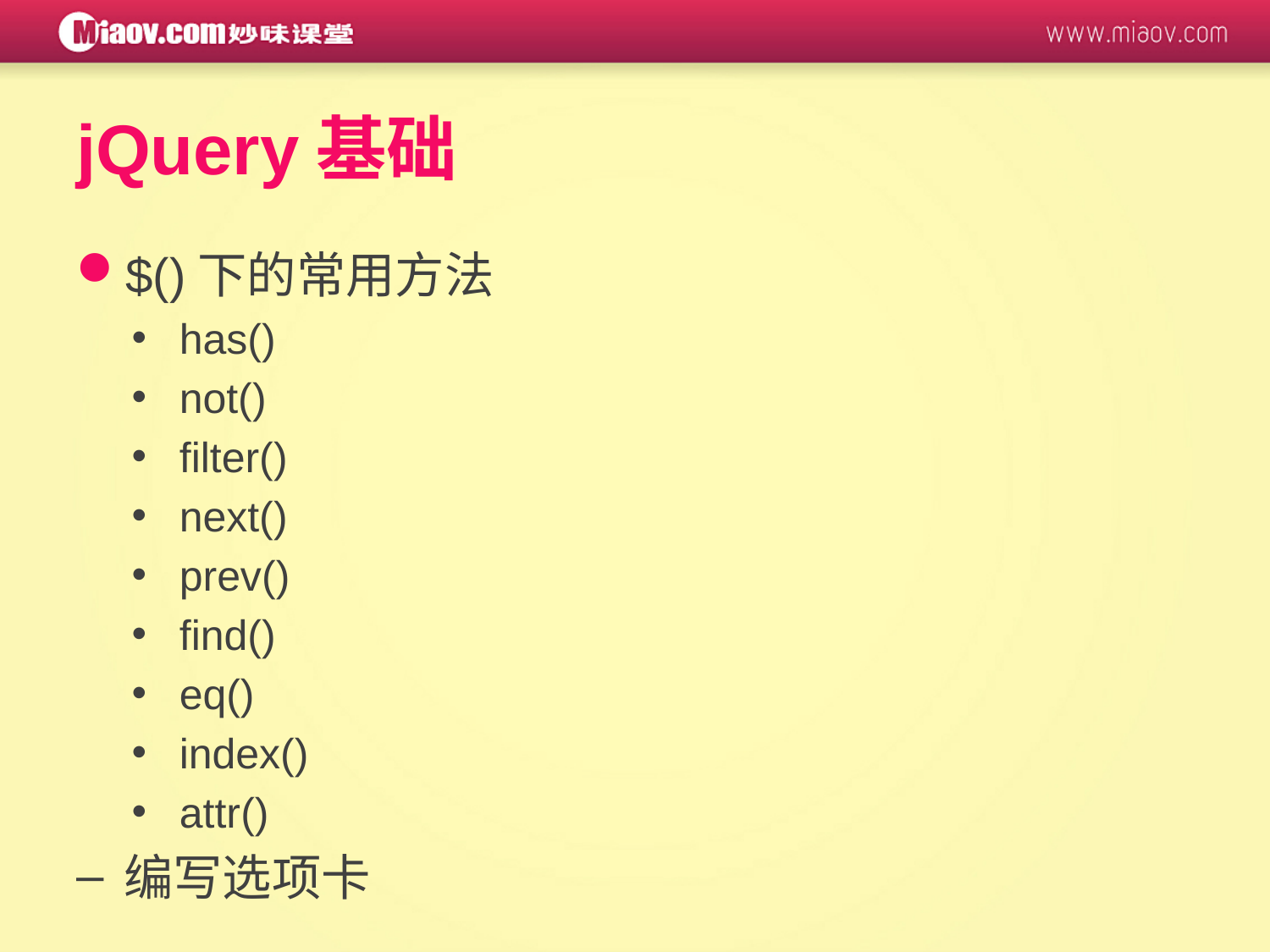

# jQuery基础
$()下的常用方法
has()
not()
filter()
next()
prev()
find()
eq()
index()
attr()
编写选项卡